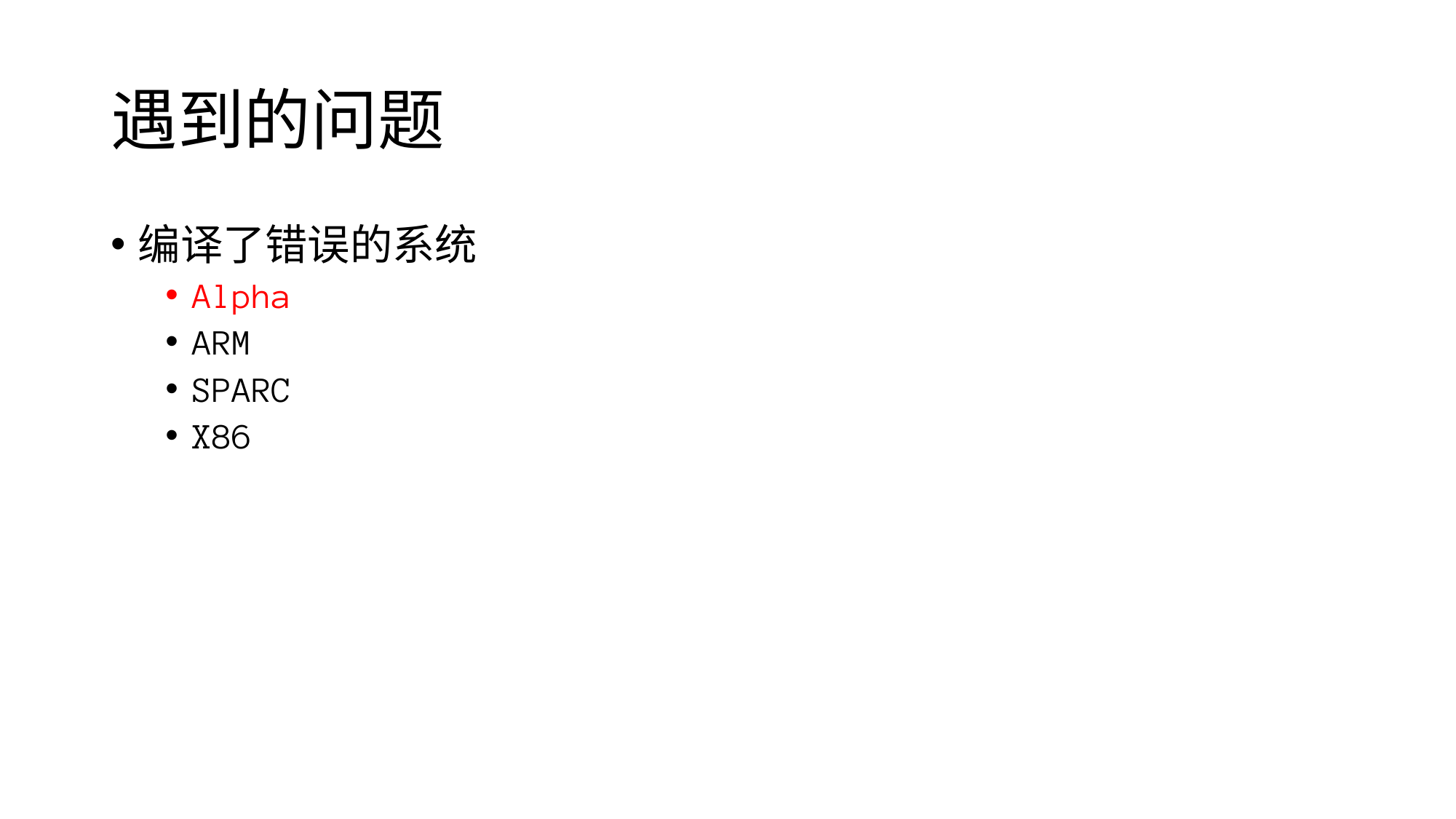

# 遇到的问题
编译了错误的系统
Alpha
ARM
SPARC
X86